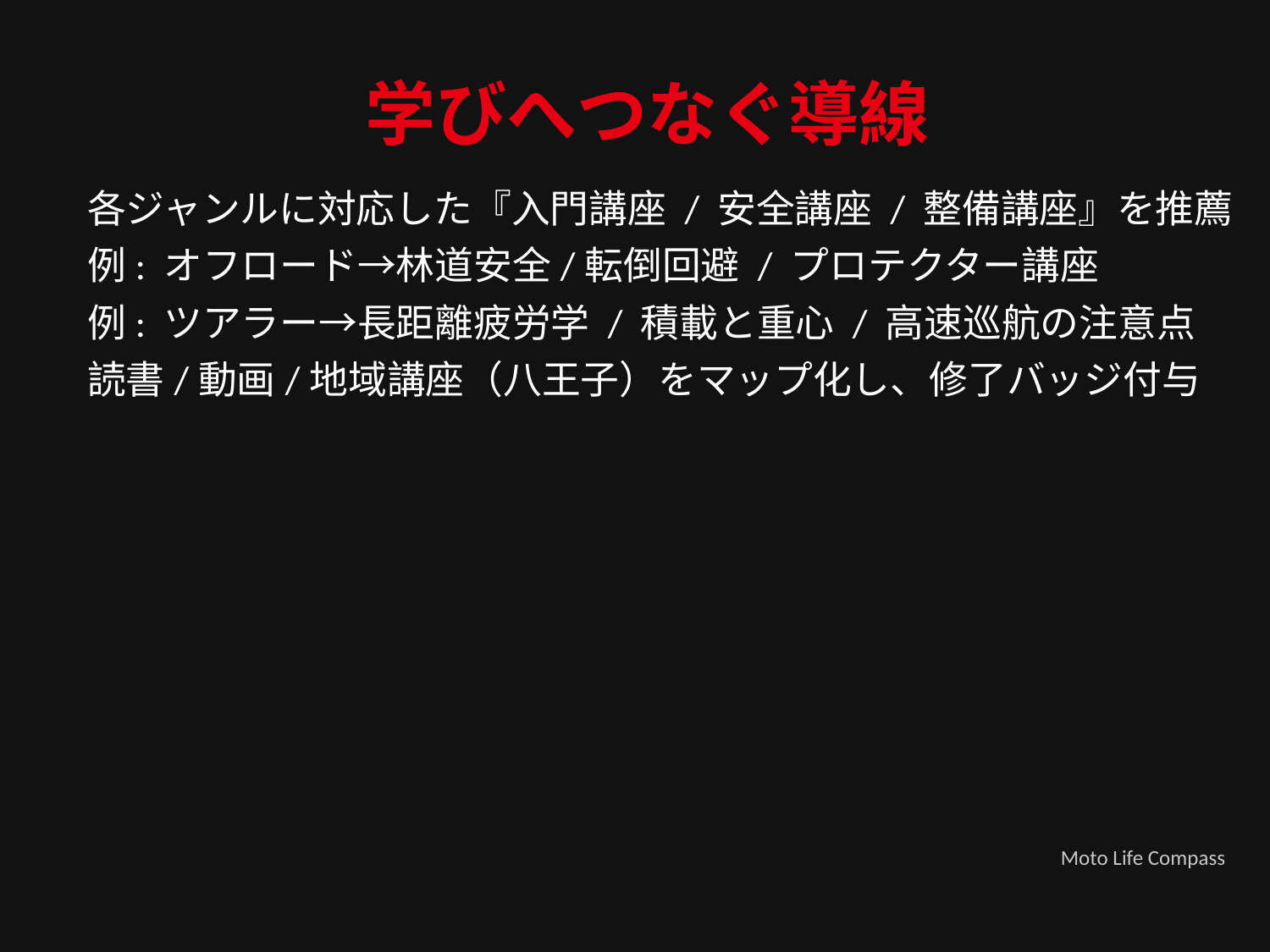

学びへつなぐ導線
各ジャンルに対応した『入門講座 / 安全講座 / 整備講座』を推薦
例: オフロード→林道安全/転倒回避 / プロテクター講座
例: ツアラー→長距離疲労学 / 積載と重心 / 高速巡航の注意点
読書/動画/地域講座（八王子）をマップ化し、修了バッジ付与
Moto Life Compass